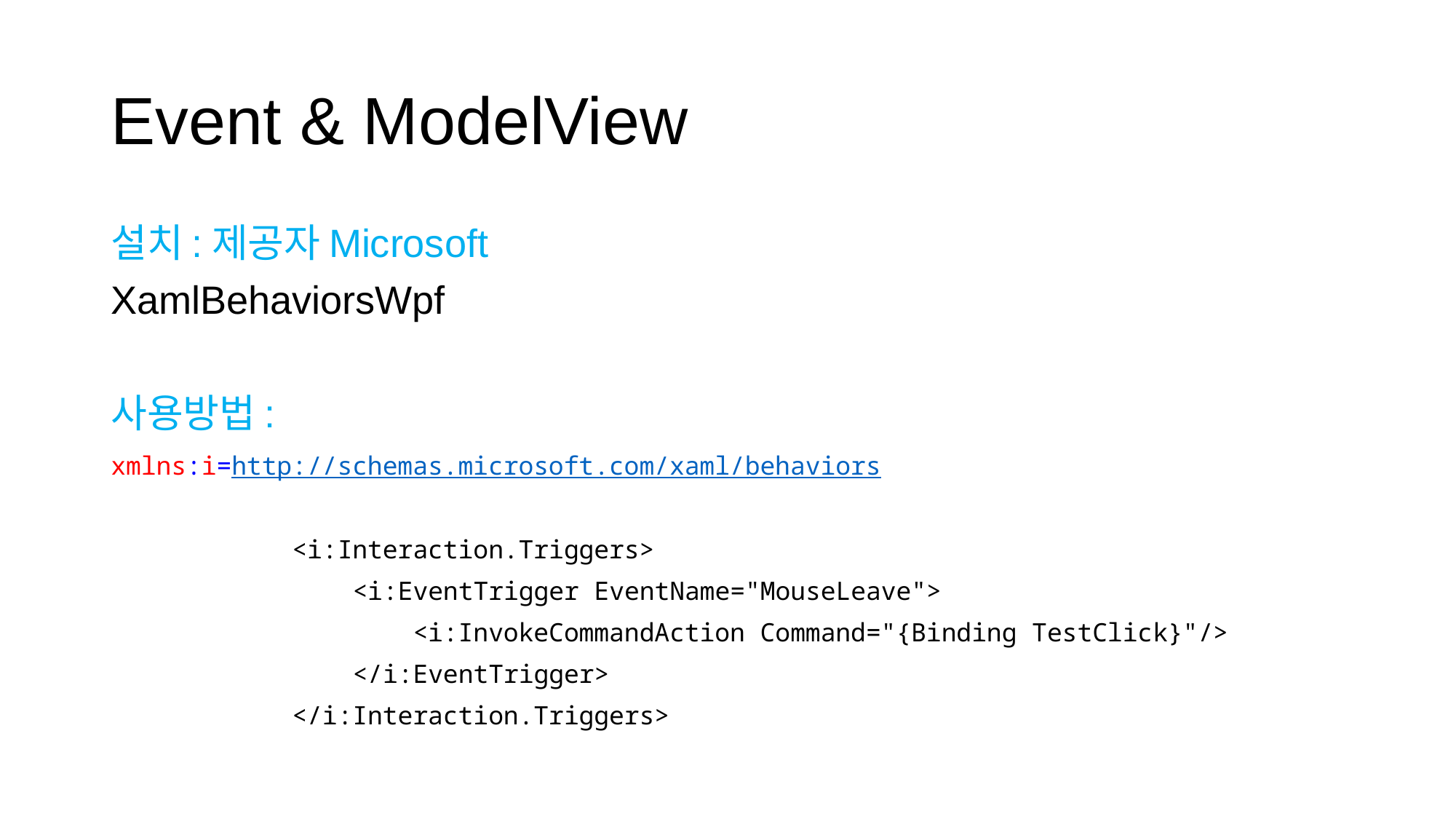

# Event & ModelView
설치:제공자Microsoft
XamlBehaviorsWpf

사용방법:
xmlns:i=http://schemas.microsoft.com/xaml/behaviors

            <i:Interaction.Triggers>
                <i:EventTrigger EventName="MouseLeave">
                    <i:InvokeCommandAction Command="{Binding TestClick}"/>
                </i:EventTrigger>
            </i:Interaction.Triggers>